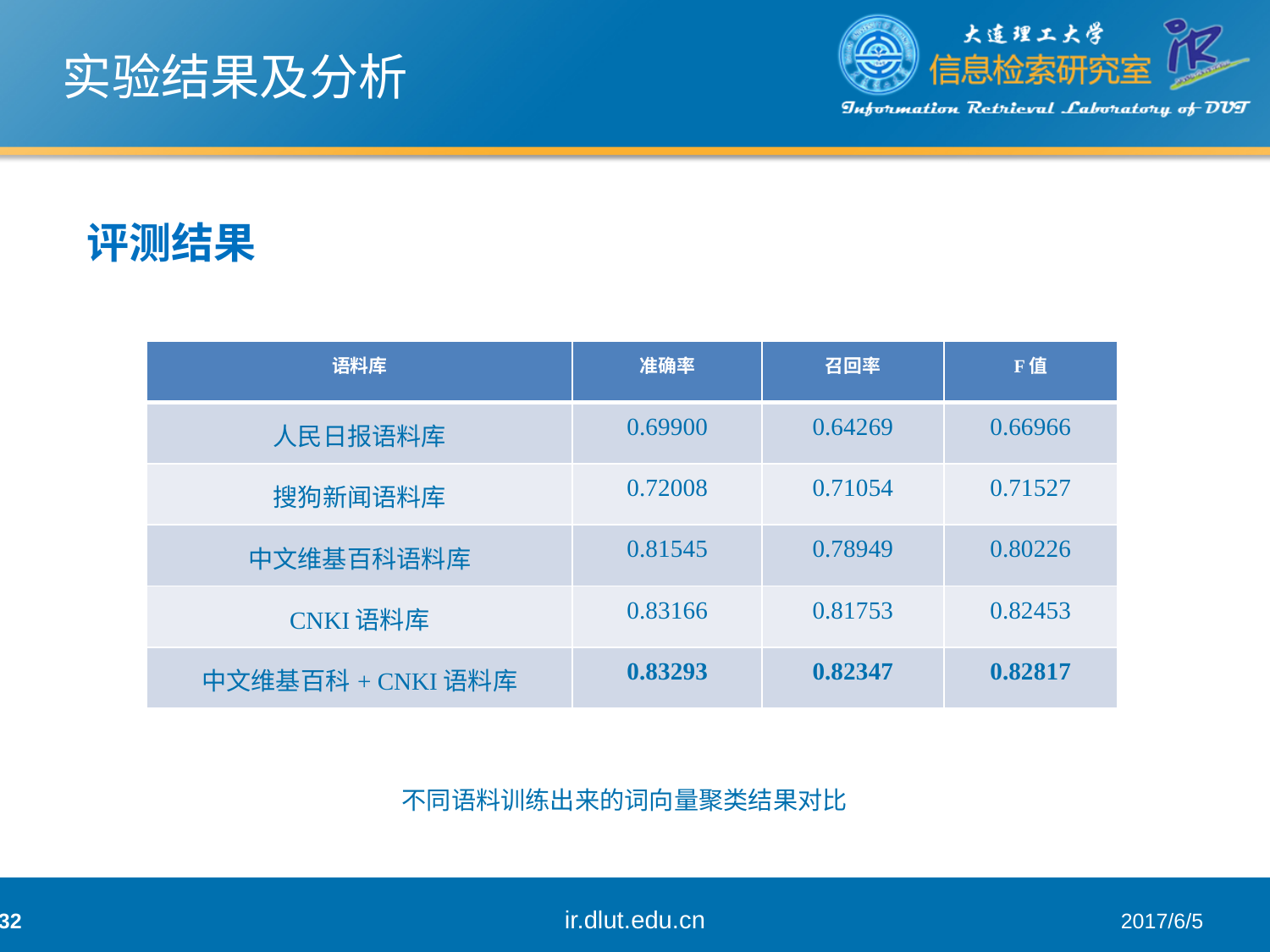

# 实验结果及分析
评测结果
| 语料库 | 准确率 | 召回率 | F值 |
| --- | --- | --- | --- |
| 人民日报语料库 | 0.69900 | 0.64269 | 0.66966 |
| 搜狗新闻语料库 | 0.72008 | 0.71054 | 0.71527 |
| 中文维基百科语料库 | 0.81545 | 0.78949 | 0.80226 |
| CNKI语料库 | 0.83166 | 0.81753 | 0.82453 |
| 中文维基百科+ CNKI语料库 | 0.83293 | 0.82347 | 0.82817 |
不同语料训练出来的词向量聚类结果对比